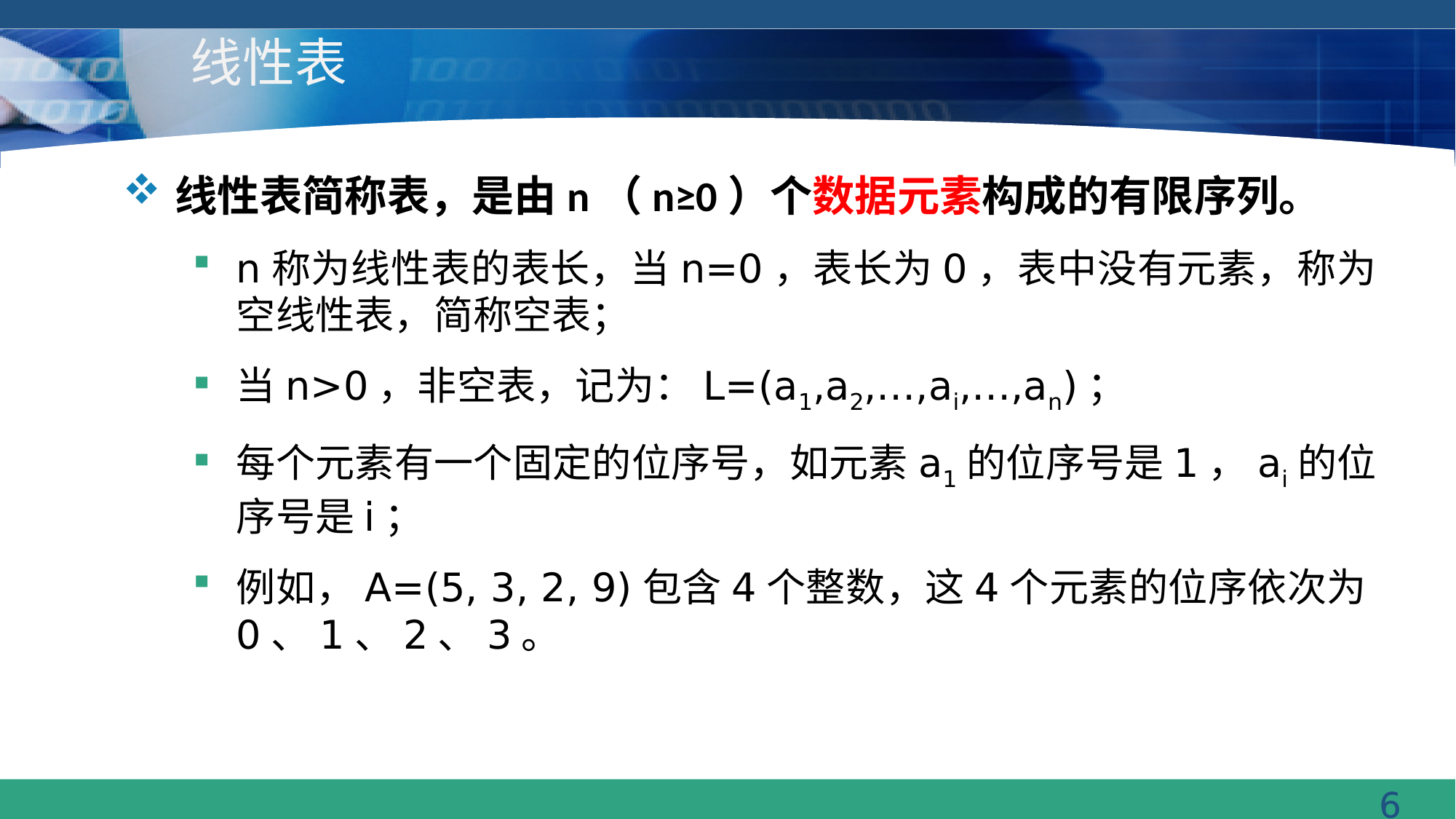

# 线性表
线性表简称表，是由n（n≥0）个数据元素构成的有限序列。
n称为线性表的表长，当n=0，表长为0，表中没有元素，称为空线性表，简称空表；
当n>0，非空表，记为：L=(a1,a2,…,ai,…,an)；
每个元素有一个固定的位序号，如元素a1的位序号是1，ai的位序号是i；
例如，A=(5, 3, 2, 9)包含4个整数，这4个元素的位序依次为0、1、2、3。